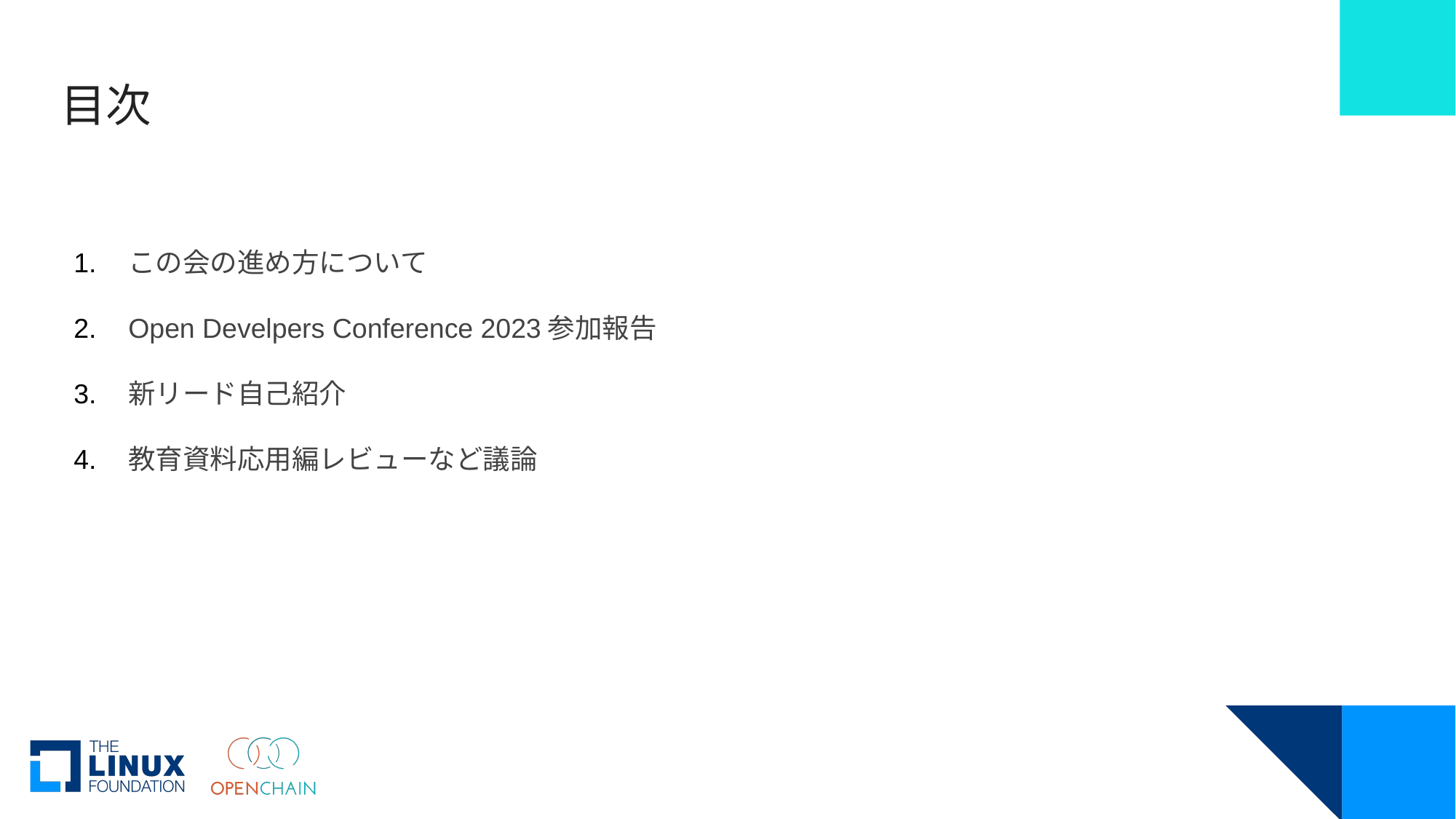

# 目次
この会の進め方について
Open Develpers Conference 2023参加報告
新リード自己紹介
教育資料応用編レビューなど議論